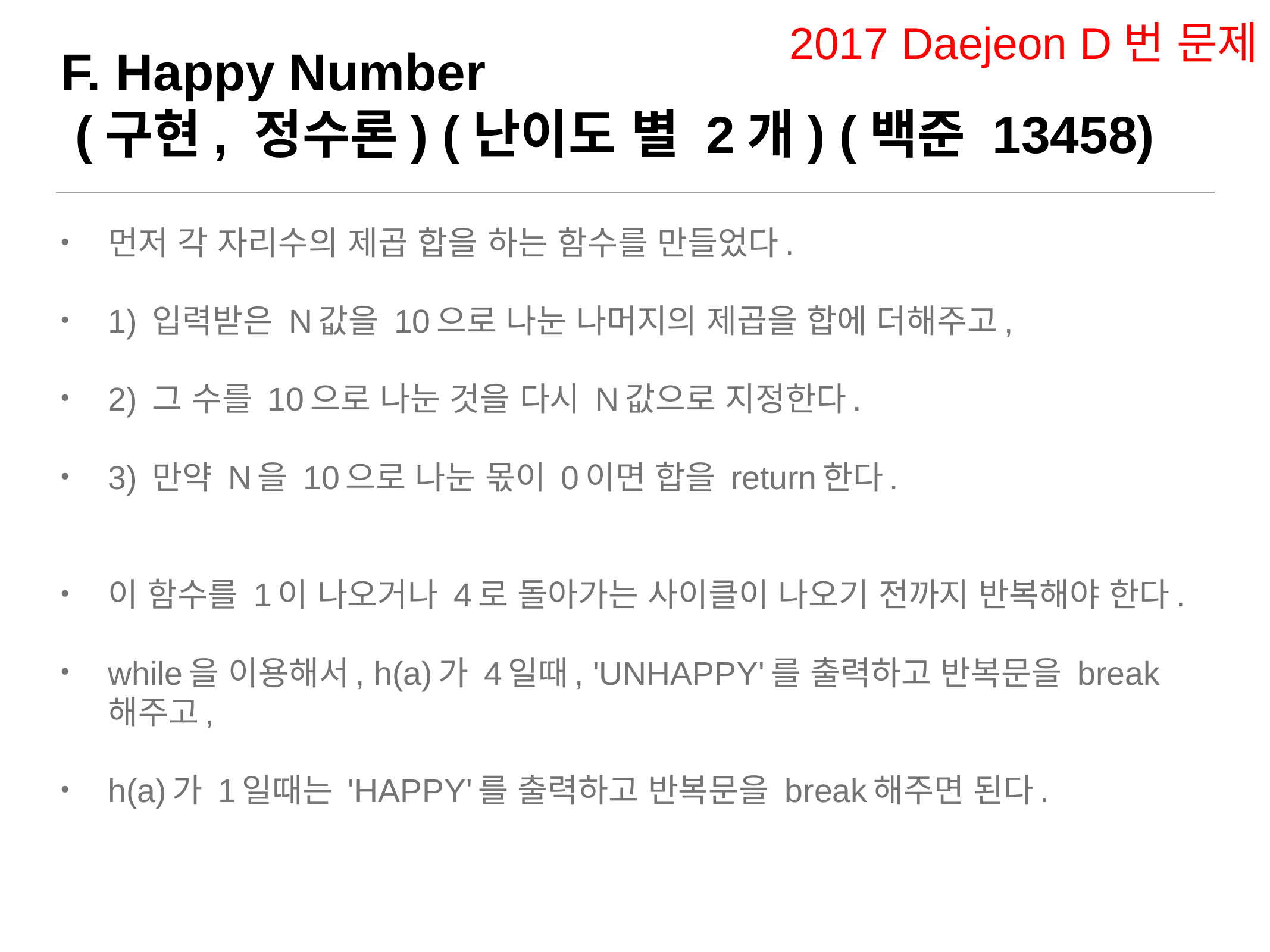

2017 Daejeon D번 문제
# F. Happy Number (구현, 정수론) (난이도 별 2개) (백준 13458)
먼저 각 자리수의 제곱 합을 하는 함수를 만들었다.
1) 입력받은 N값을 10으로 나눈 나머지의 제곱을 합에 더해주고,
2) 그 수를 10으로 나눈 것을 다시 N값으로 지정한다.
3) 만약 N을 10으로 나눈 몫이 0이면 합을 return한다.
이 함수를 1이 나오거나 4로 돌아가는 사이클이 나오기 전까지 반복해야 한다.
while을 이용해서, h(a)가 4일때, 'UNHAPPY'를 출력하고 반복문을 break 해주고,
h(a)가 1일때는 'HAPPY'를 출력하고 반복문을 break해주면 된다.